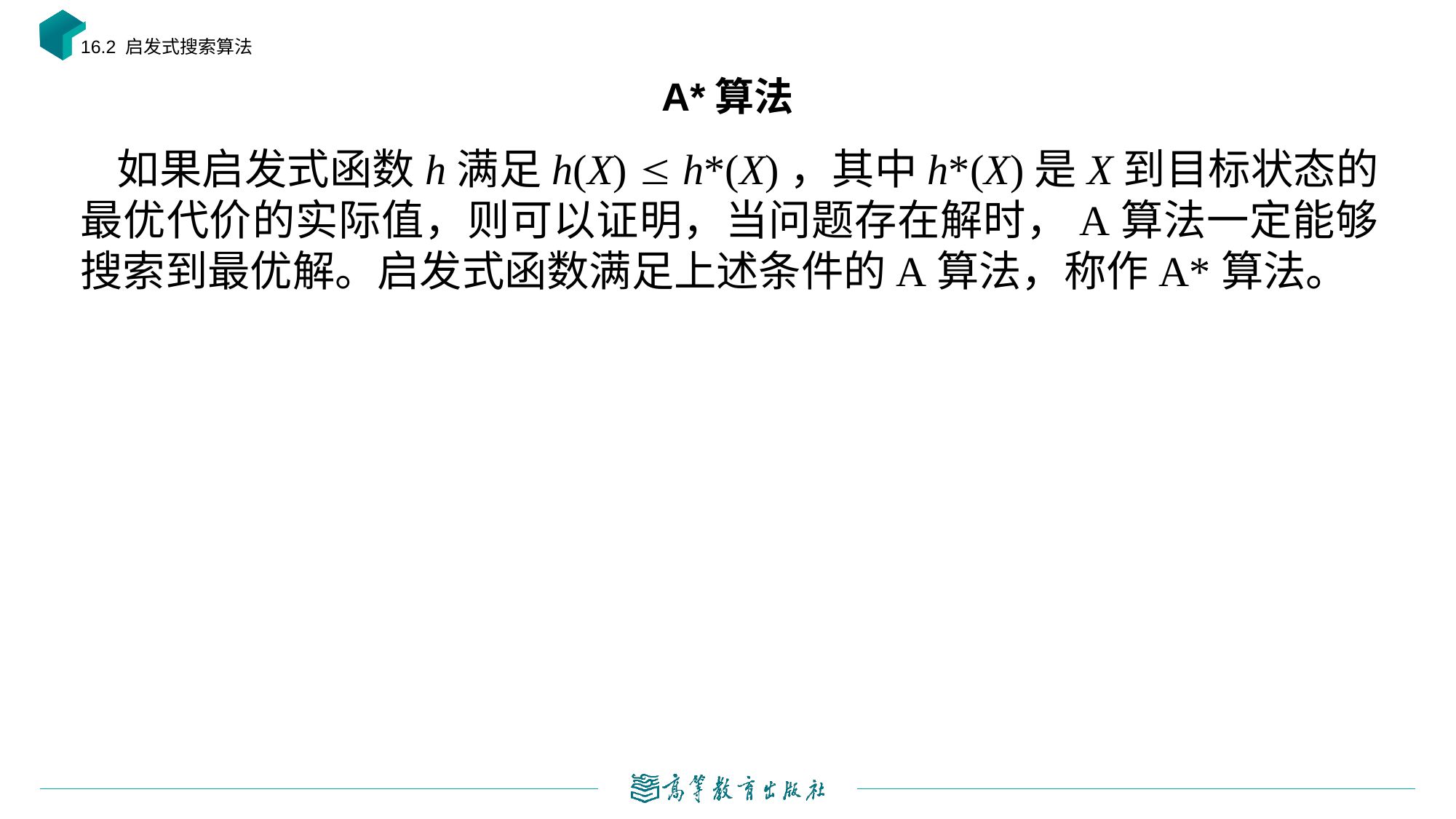

16.2 启发式搜索算法
# A*算法
如果启发式函数h满足h(X) ≤ h*(X)，其中h*(X)是X到目标状态的最优代价的实际值，则可以证明，当问题存在解时，A算法一定能够搜索到最优解。启发式函数满足上述条件的A算法，称作A*算法。